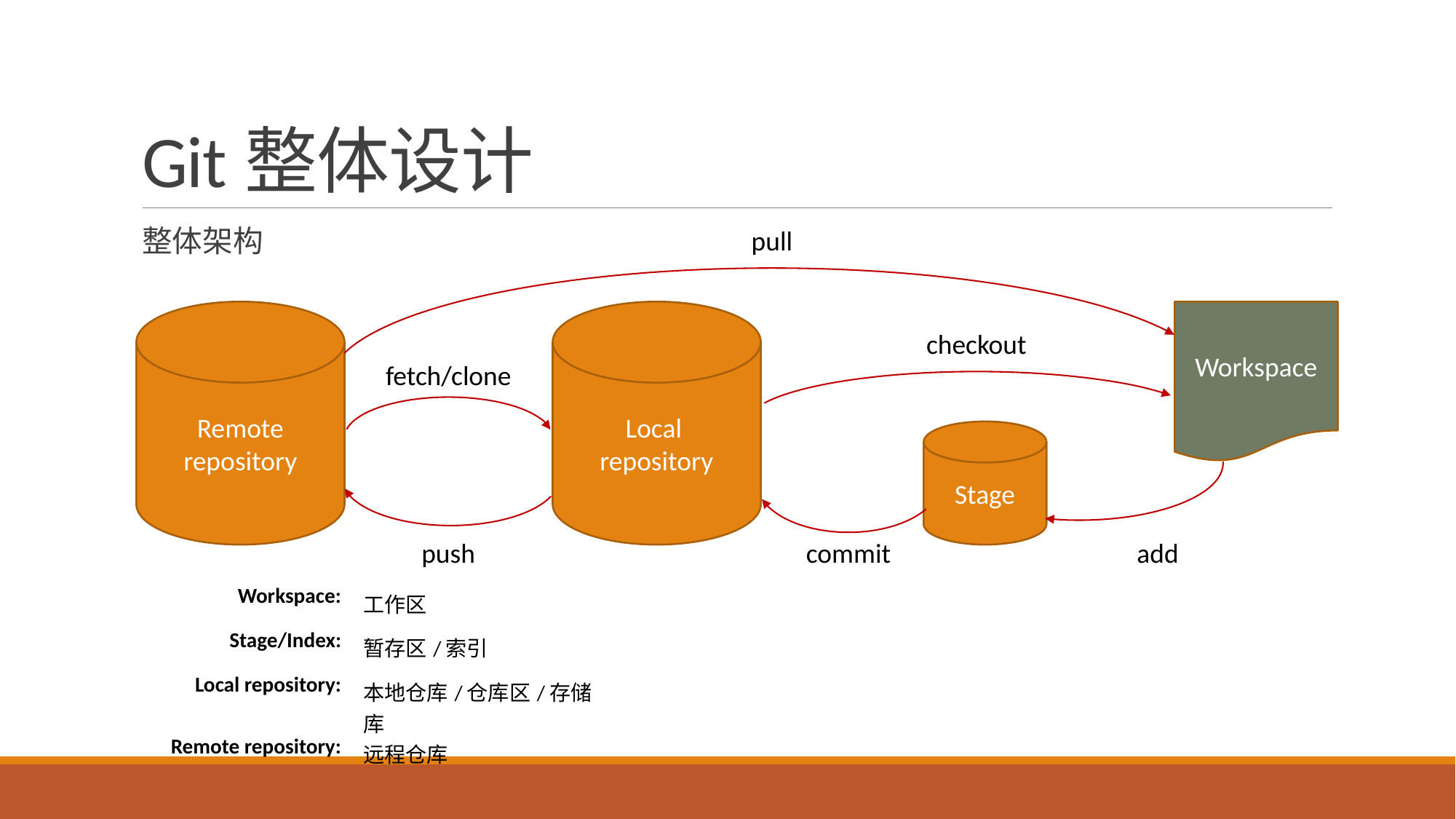

# Git整体设计
pull
整体架构

Remote repository
Local
repository
Workspace
checkout
fetch/clone

Stage

push
commit
add
| Workspace: | 工作区 |
| --- | --- |
| Stage/Index: | 暂存区/索引 |
| Local repository: | 本地仓库/仓库区/存储库 |
| Remote repository: | 远程仓库 |